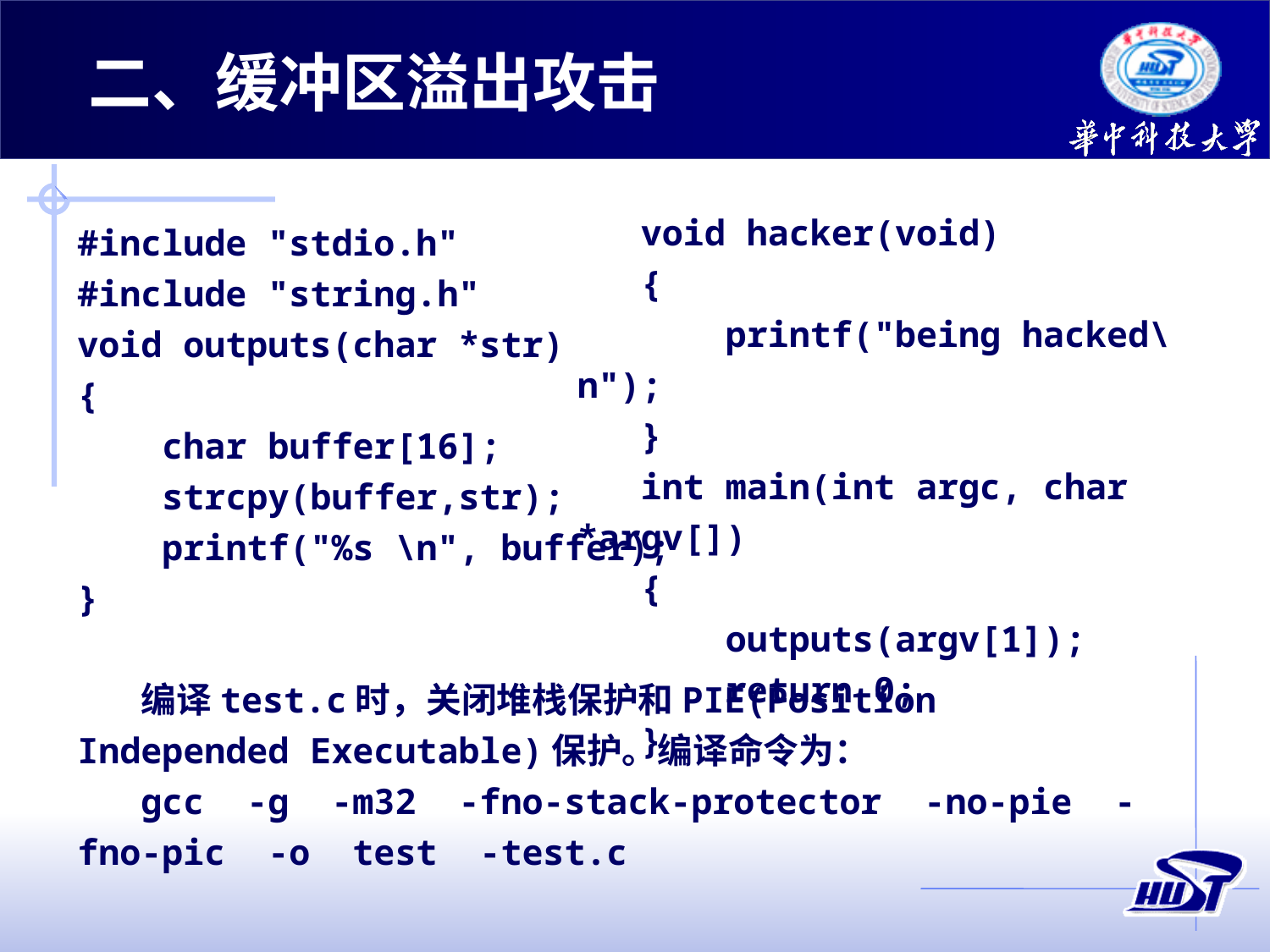

二、缓冲区溢出攻击
void hacker(void)
{
    printf("being hacked\n");
}
int main(int argc, char *argv[])
{
    outputs(argv[1]);
    return 0;
}
#include "stdio.h"
#include "string.h"
void outputs(char *str)
{
    char buffer[16];
    strcpy(buffer,str);
    printf("%s \n", buffer);
}

编译test.c时，关闭堆栈保护和PIE(Position Independed Executable)保护。编译命令为：
gcc  -g  -m32  -fno-stack-protector  -no-pie  -fno-pic  -o  test  -test.c